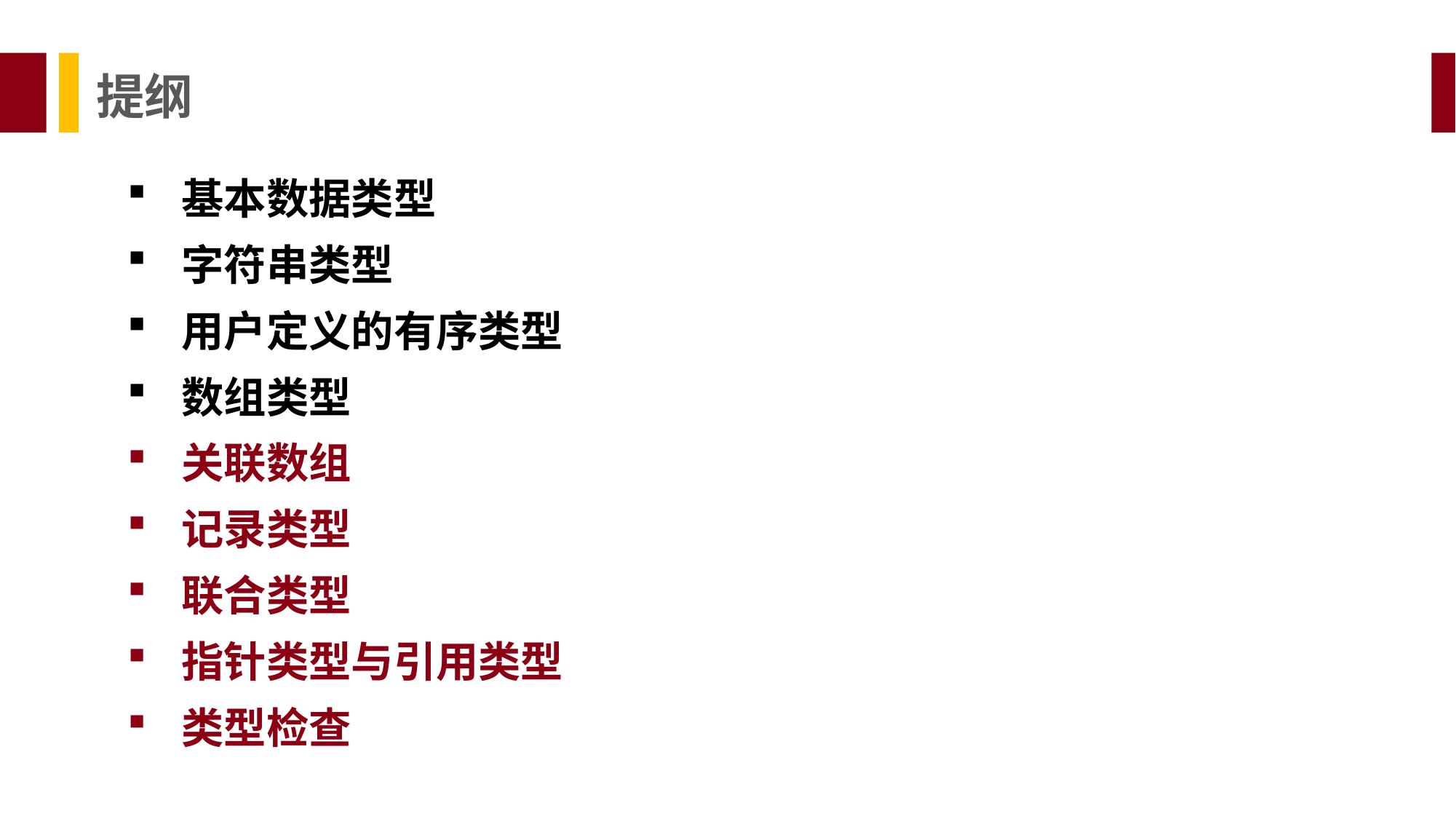

提纲
基本数据类型
字符串类型
用户定义的有序类型
数组类型
关联数组
记录类型
联合类型
指针类型与引用类型
类型检查